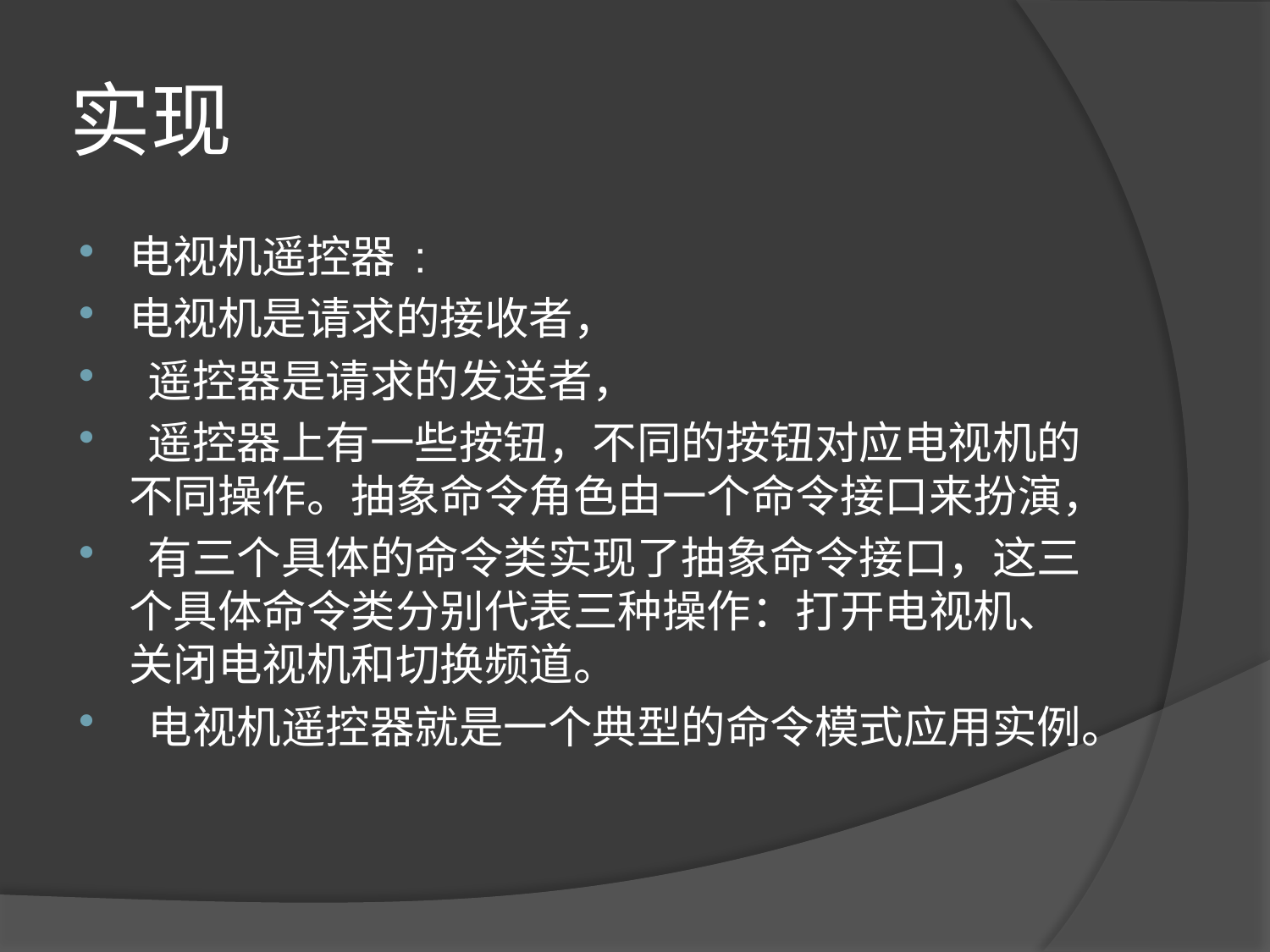

# 实现
电视机遥控器 :
电视机是请求的接收者，
 遥控器是请求的发送者，
 遥控器上有一些按钮，不同的按钮对应电视机的不同操作。抽象命令角色由一个命令接口来扮演，
 有三个具体的命令类实现了抽象命令接口，这三个具体命令类分别代表三种操作：打开电视机、关闭电视机和切换频道。
 电视机遥控器就是一个典型的命令模式应用实例。